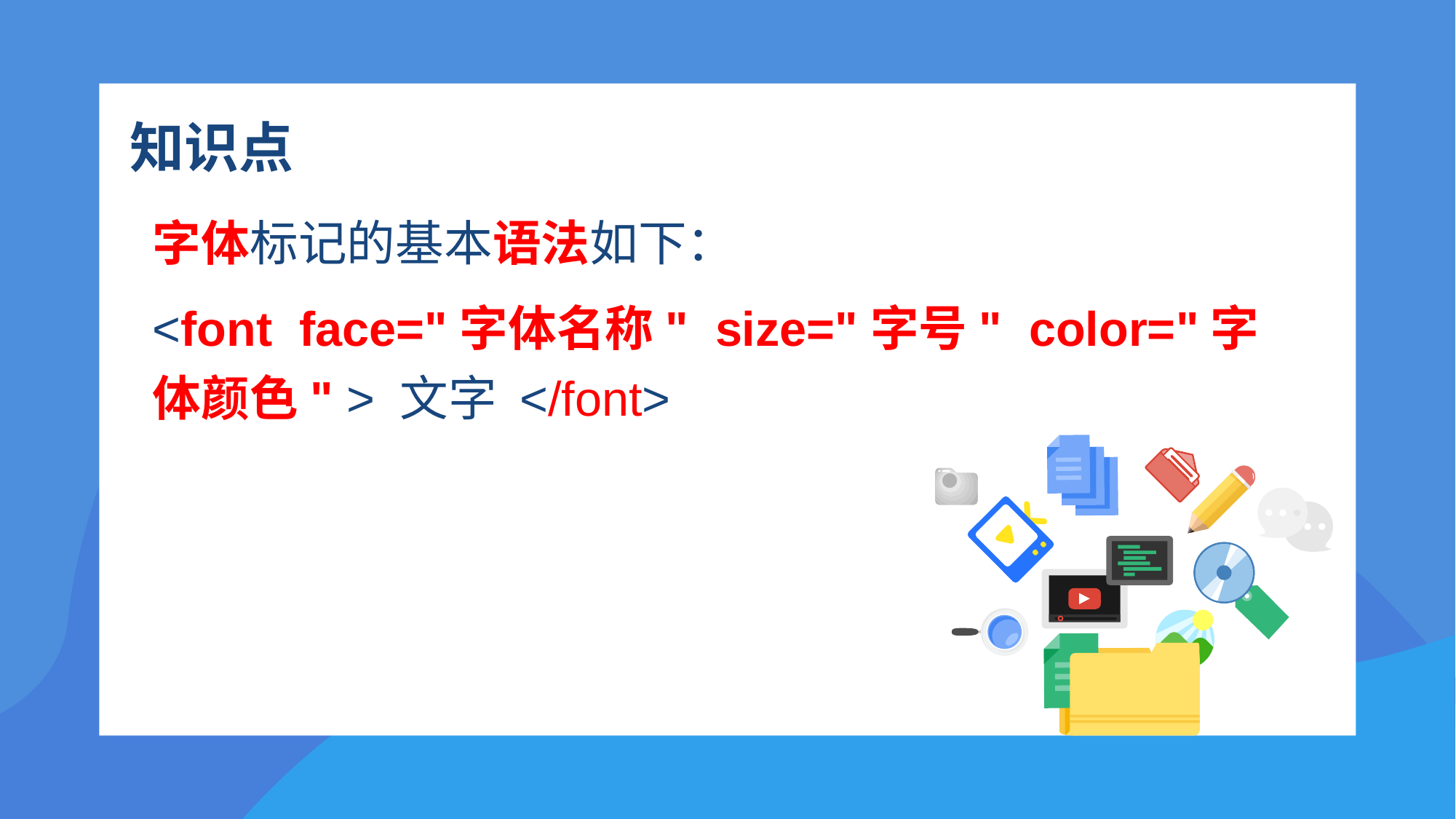

# 知识点
字体标记的基本语法如下：
<font  face="字体名称"  size="字号"  color="字体颜色" > 文字 </font>